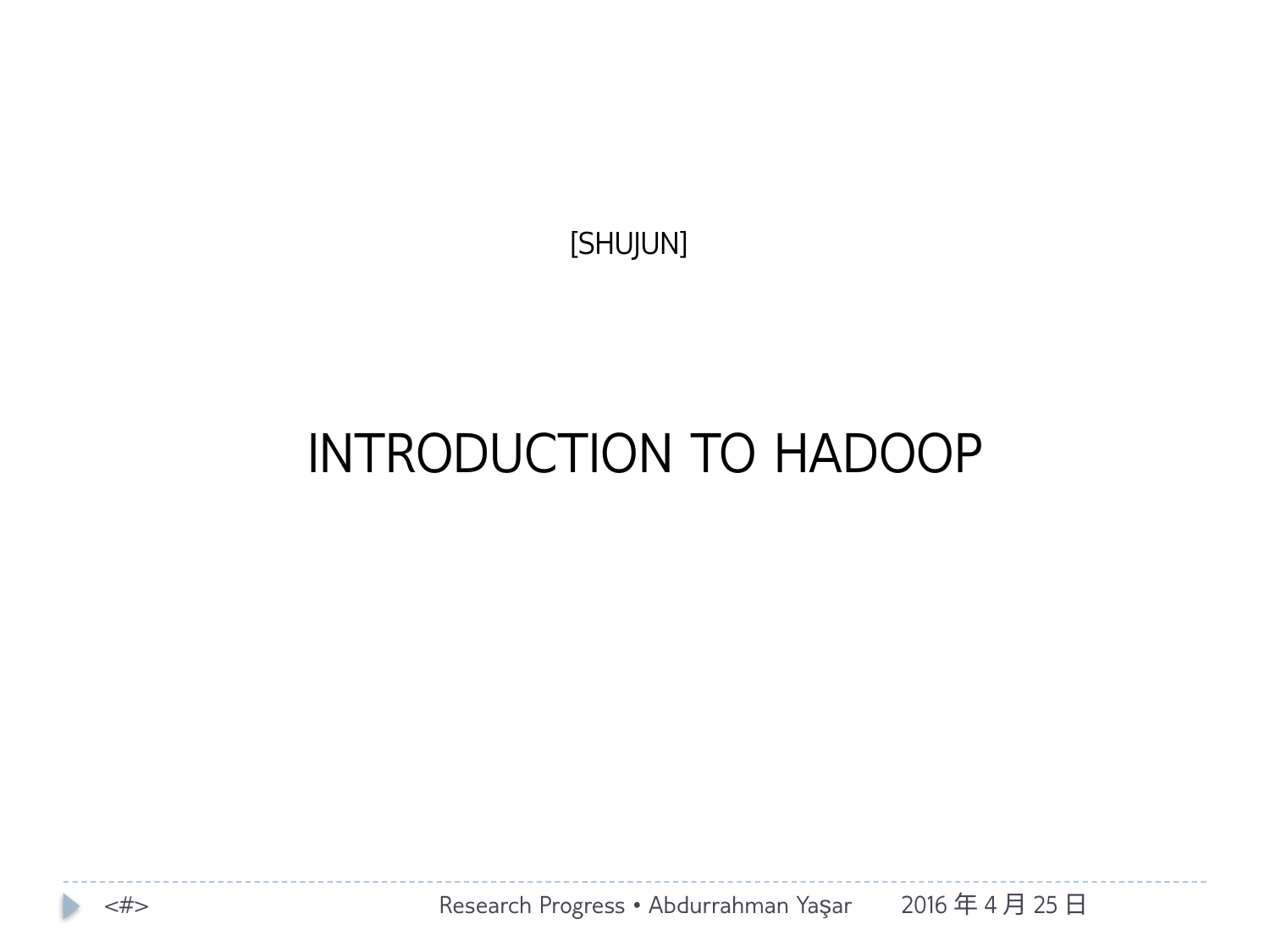

[SHUJUN]
INTRODUCTION TO HADOOP
 <#>
Research Progress • Abdurrahman Yaşar
2016年4月25日